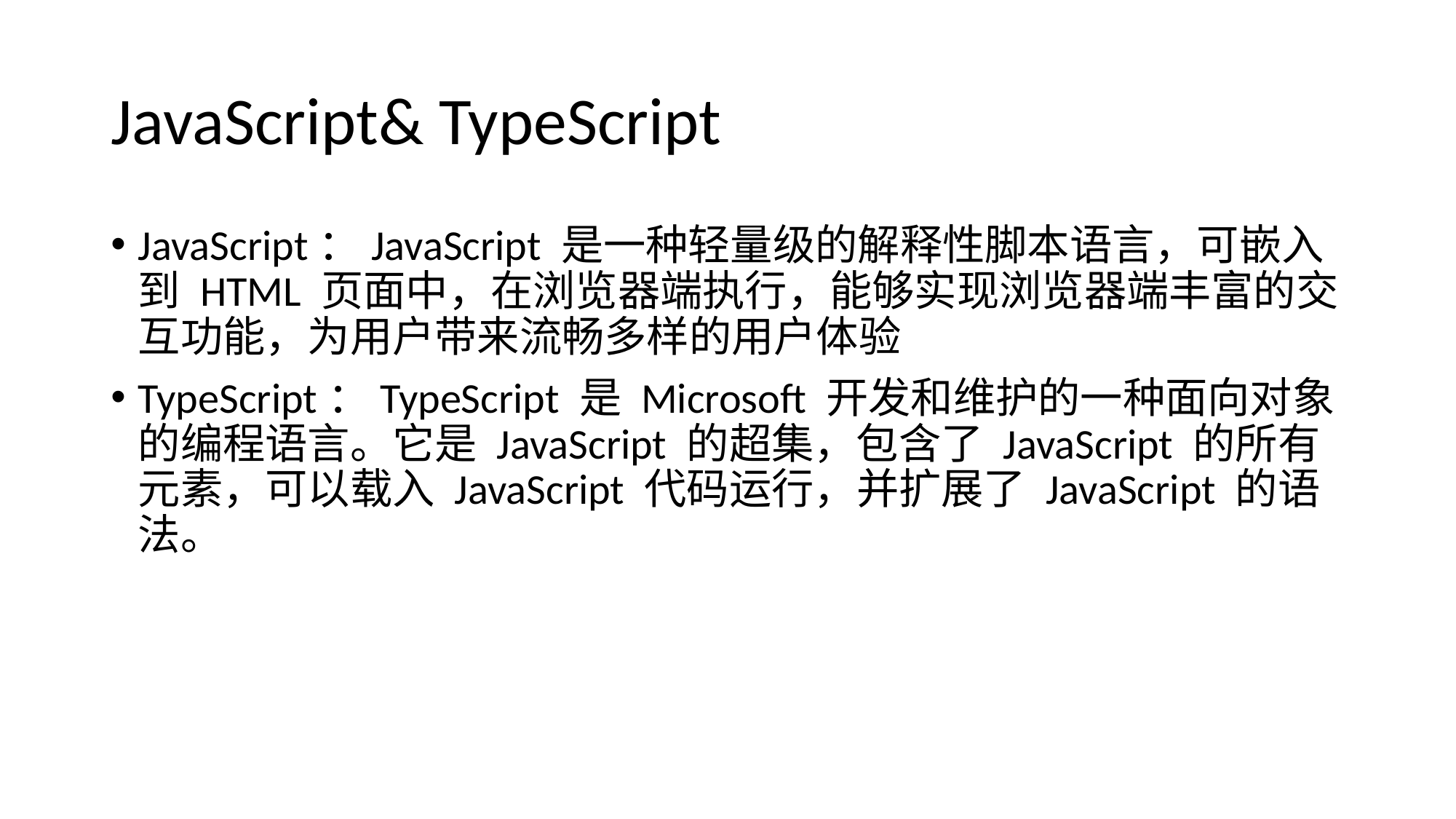

# JavaScript& TypeScript
JavaScript：JavaScript 是一种轻量级的解释性脚本语言，可嵌入到 HTML 页面中，在浏览器端执行，能够实现浏览器端丰富的交互功能，为用户带来流畅多样的用户体验
TypeScript：TypeScript 是 Microsoft 开发和维护的一种面向对象的编程语言。它是 JavaScript 的超集，包含了 JavaScript 的所有元素，可以载入 JavaScript 代码运行，并扩展了 JavaScript 的语法。